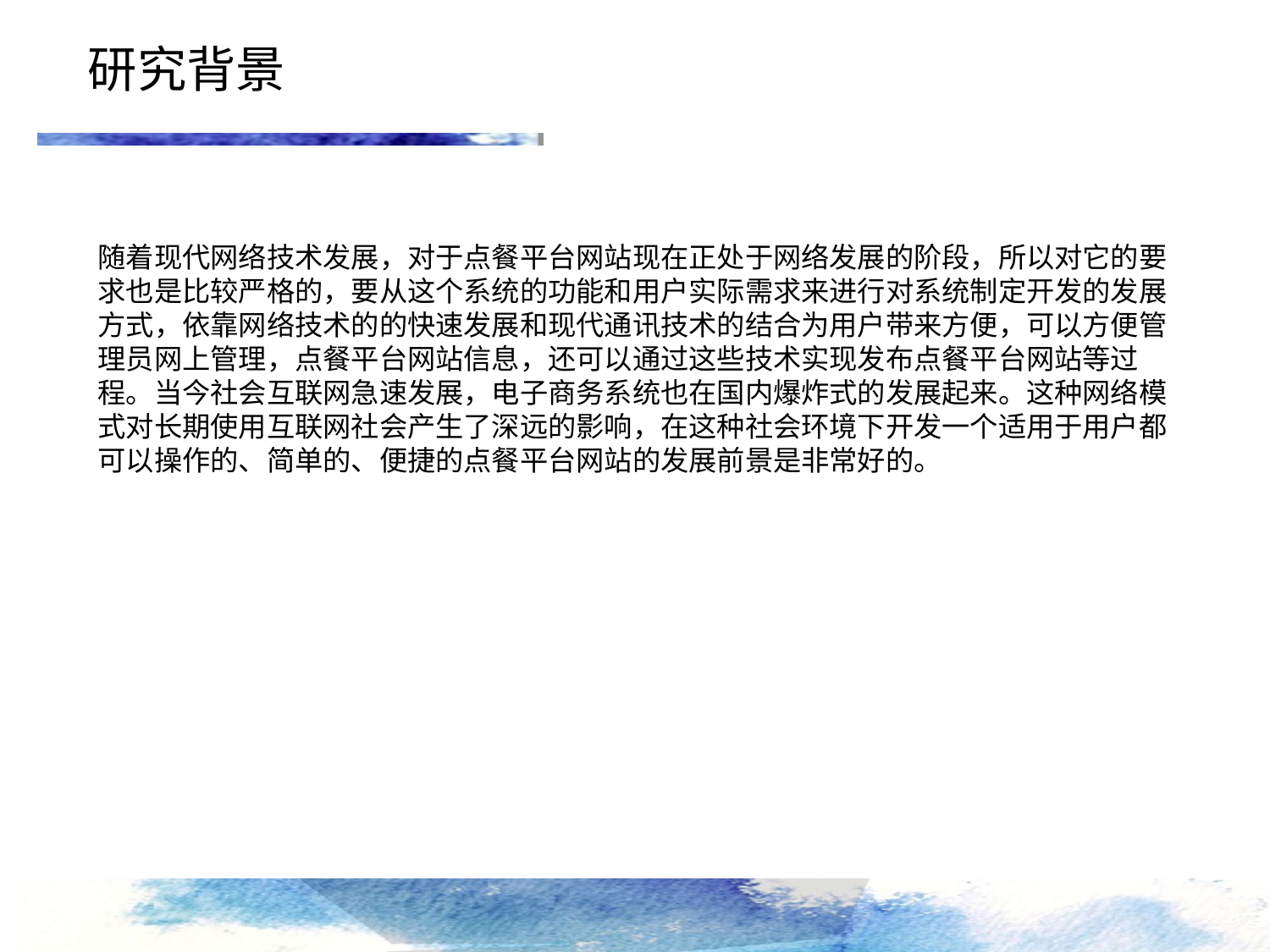

研究背景

随着现代网络技术发展，对于点餐平台网站现在正处于网络发展的阶段，所以对它的要求也是比较严格的，要从这个系统的功能和用户实际需求来进行对系统制定开发的发展方式，依靠网络技术的的快速发展和现代通讯技术的结合为用户带来方便，可以方便管理员网上管理，点餐平台网站信息，还可以通过这些技术实现发布点餐平台网站等过程。当今社会互联网急速发展，电子商务系统也在国内爆炸式的发展起来。这种网络模式对长期使用互联网社会产生了深远的影响，在这种社会环境下开发一个适用于用户都可以操作的、简单的、便捷的点餐平台网站的发展前景是非常好的。
点击添加文本
点击添加文本
点击添加文本
点击添加文本